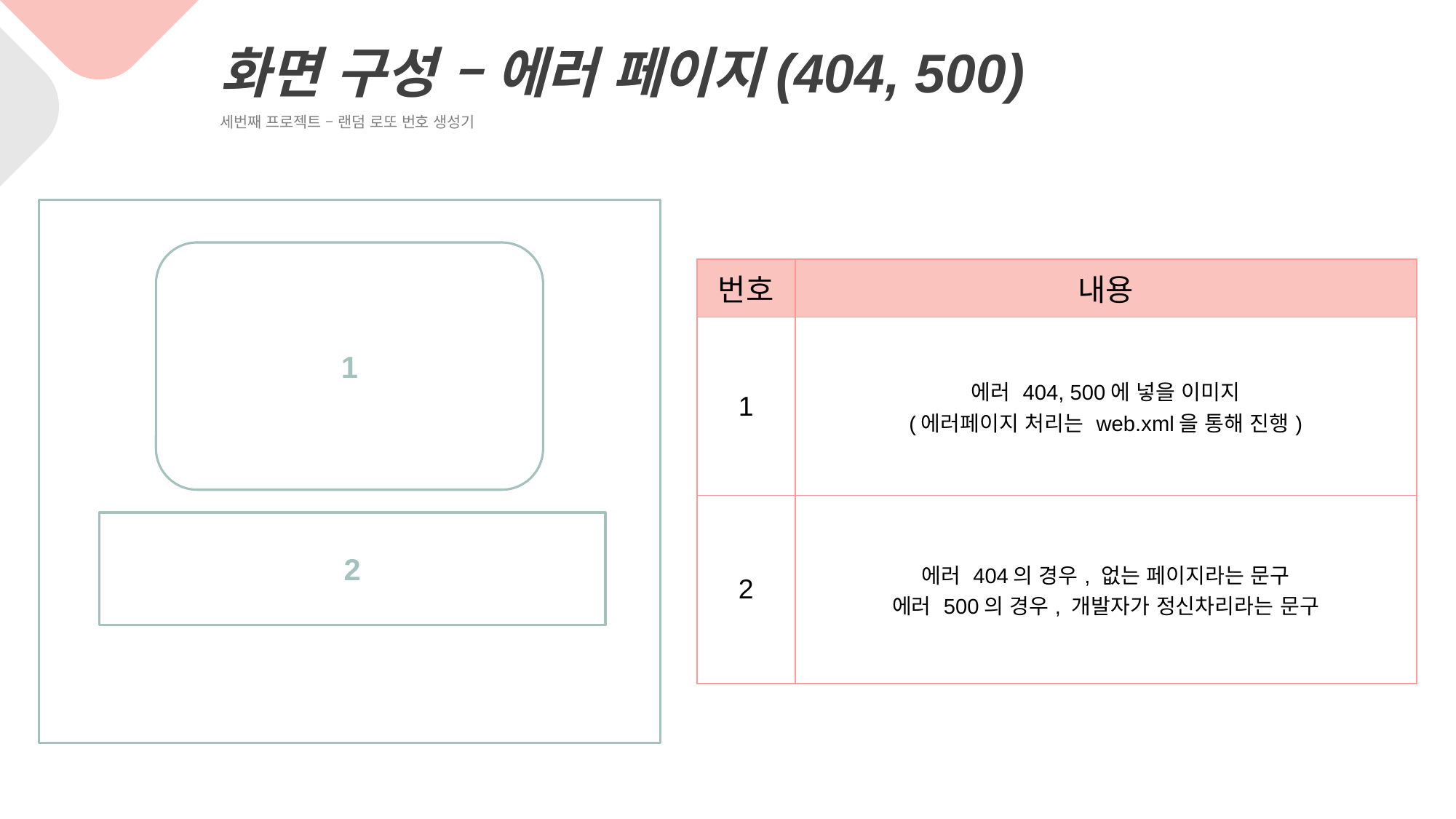

화면 구성 – 에러 페이지(404, 500)
세번째 프로젝트 – 랜덤 로또 번호 생성기

1
| 번호 | 내용 |
| --- | --- |
| 1 | 에러 404, 500에 넣을 이미지 (에러페이지 처리는 web.xml을 통해 진행) |
| 2 | 에러 404의 경우, 없는 페이지라는 문구 에러 500의 경우, 개발자가 정신차리라는 문구 |
2